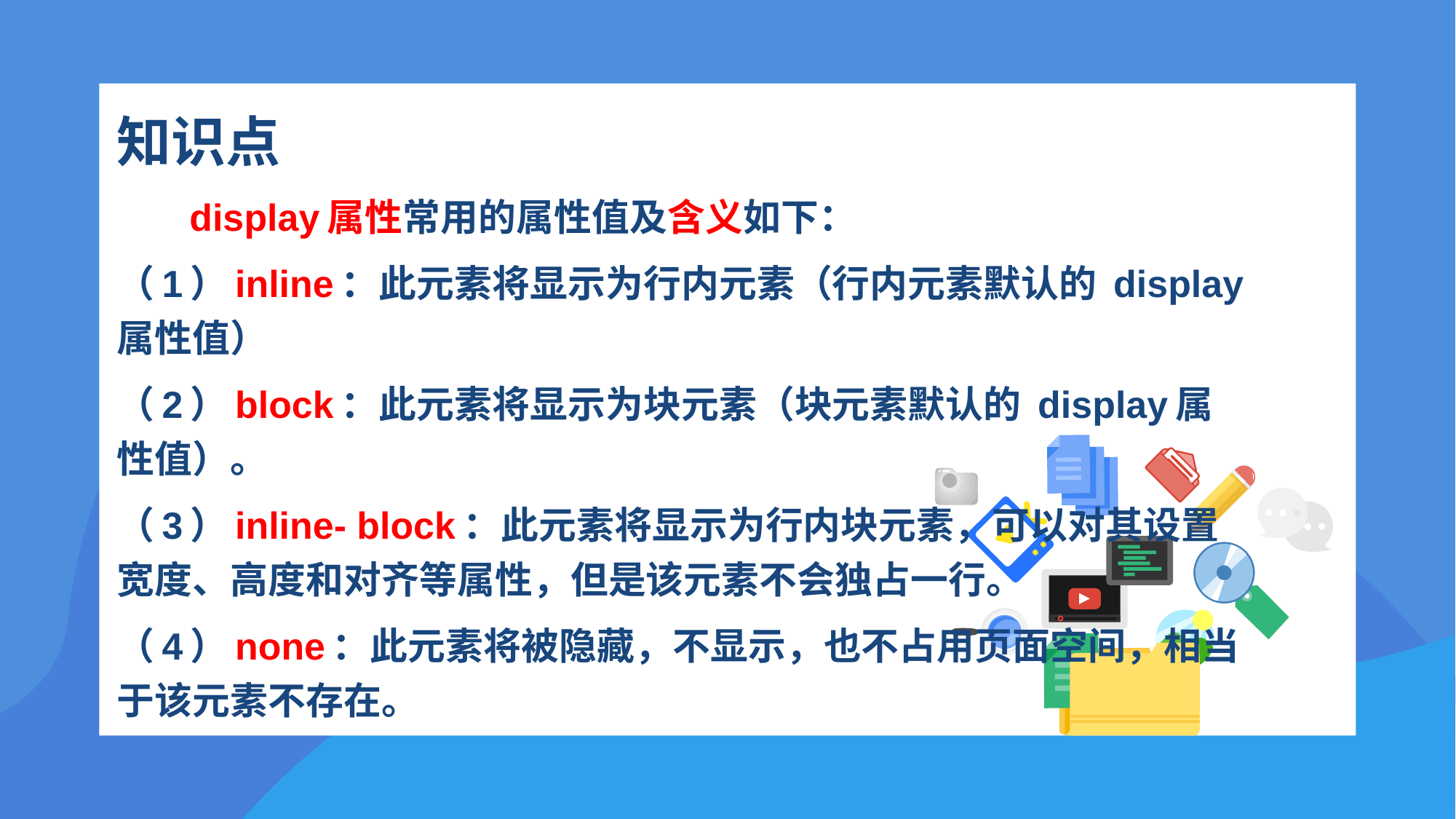

# 知识点
　　display属性常用的属性值及含义如下：
（1）inline：此元素将显示为行内元素（行内元素默认的 display属性值）
（2）block：此元素将显示为块元素（块元素默认的 display属性值）。
（3）inline- block：此元素将显示为行内块元素，可以对其设置宽度、高度和对齐等属性，但是该元素不会独占一行。
（4）none：此元素将被隐藏，不显示，也不占用页面空间，相当于该元素不存在。